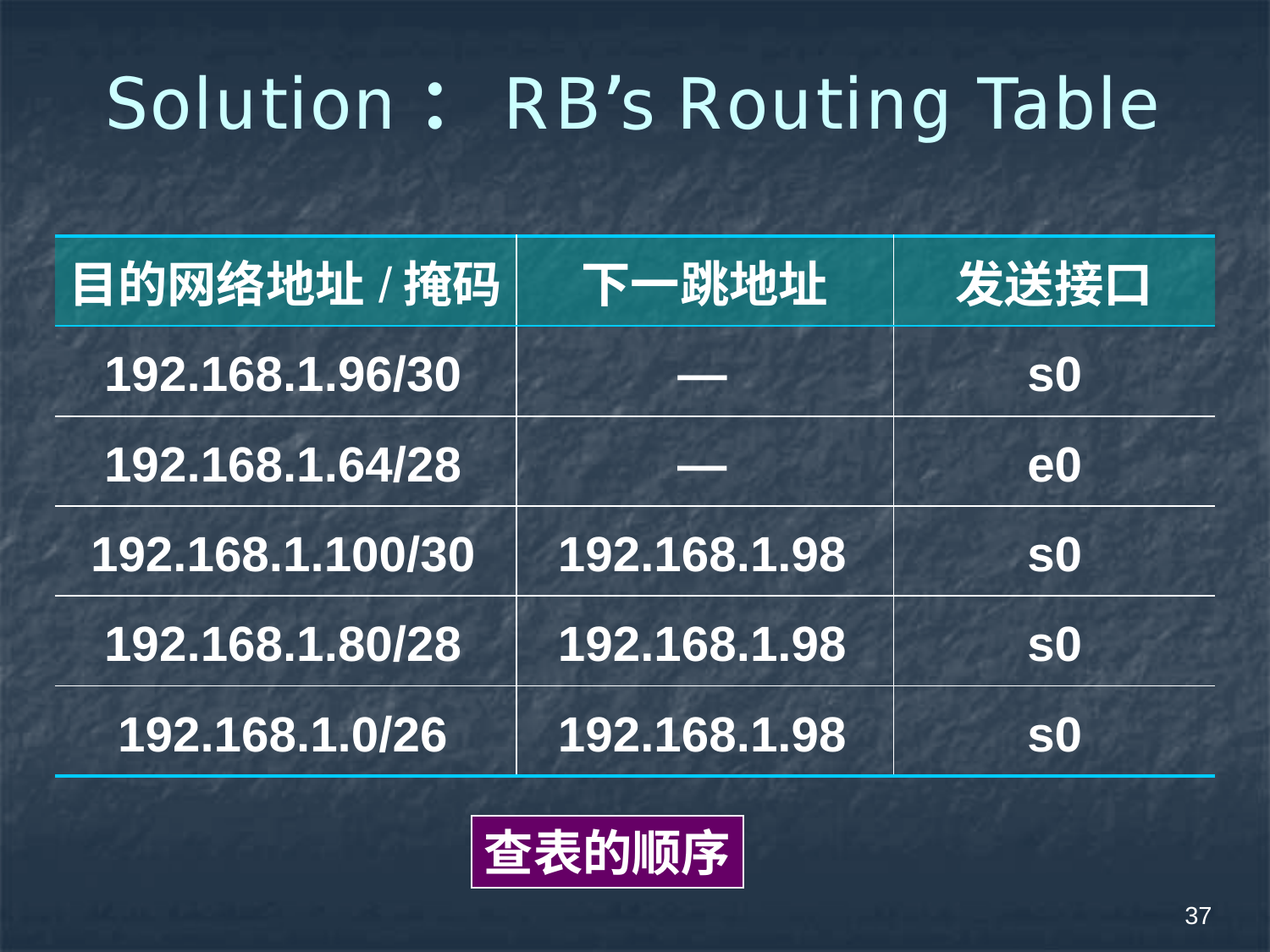

# Solution：RB’s Routing Table
| 目的网络地址/掩码 | 下一跳地址 | 发送接口 |
| --- | --- | --- |
|  |  |  |
|  |  |  |
|  |  |  |
|  |  |  |
|  |  |  |
192.168.1.96/30
—
s0
192.168.1.64/28
—
e0
192.168.1.100/30
192.168.1.98
s0
192.168.1.80/28
192.168.1.98
s0
192.168.1.0/26
192.168.1.98
s0
查表的顺序
37